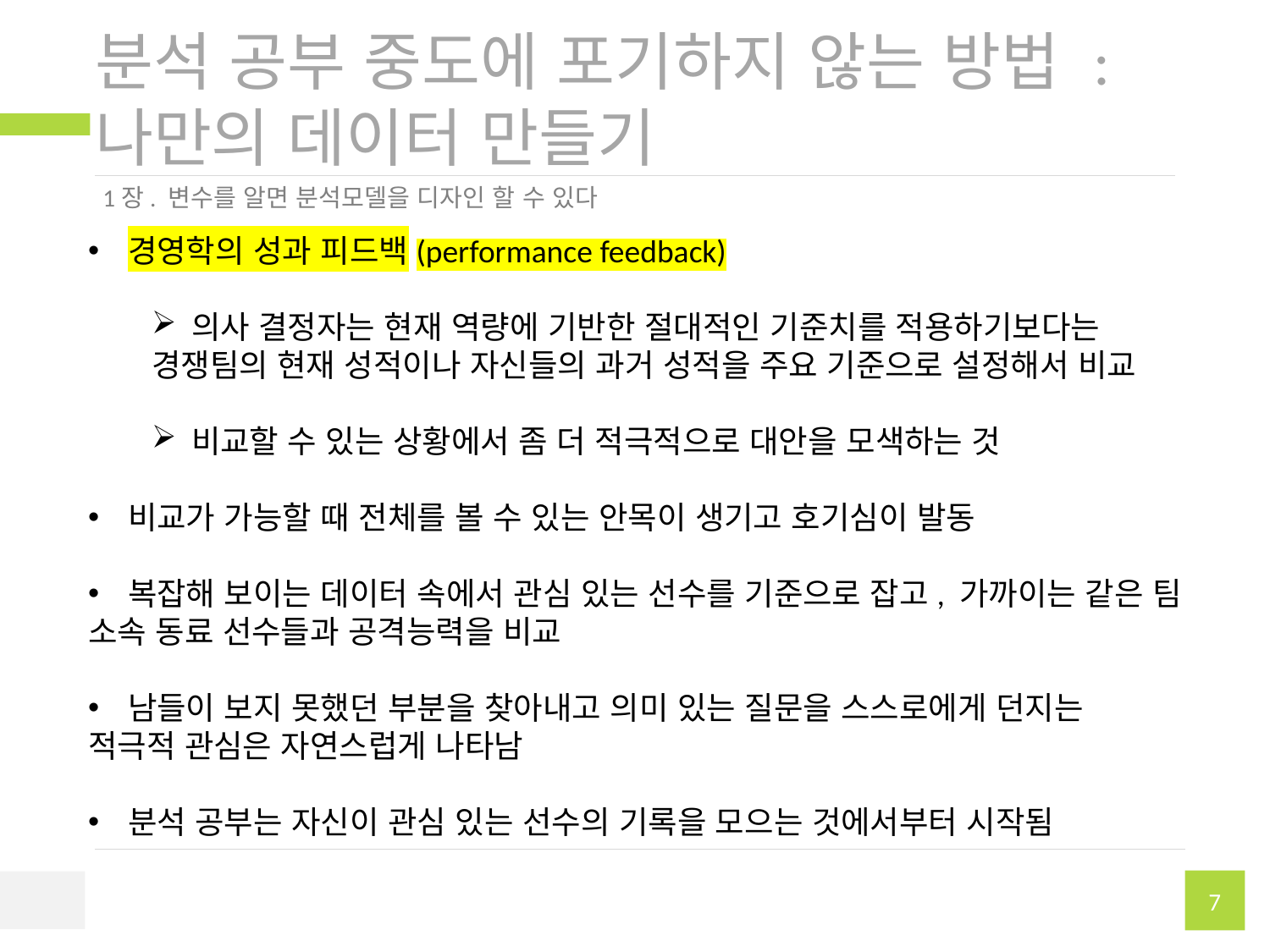

# 분석 공부 중도에 포기하지 않는 방법 :나만의 데이터 만들기
1장. 변수를 알면 분석모델을 디자인 할 수 있다
경영학의 성과 피드백(performance feedback)

의사 결정자는 현재 역량에 기반한 절대적인 기준치를 적용하기보다는
경쟁팀의 현재 성적이나 자신들의 과거 성적을 주요 기준으로 설정해서 비교

비교할 수 있는 상황에서 좀 더 적극적으로 대안을 모색하는 것

비교가 가능할 때 전체를 볼 수 있는 안목이 생기고 호기심이 발동

복잡해 보이는 데이터 속에서 관심 있는 선수를 기준으로 잡고, 가까이는 같은 팀
소속 동료 선수들과 공격능력을 비교

남들이 보지 못했던 부분을 찾아내고 의미 있는 질문을 스스로에게 던지는
적극적 관심은 자연스럽게 나타남

분석 공부는 자신이 관심 있는 선수의 기록을 모으는 것에서부터 시작됨